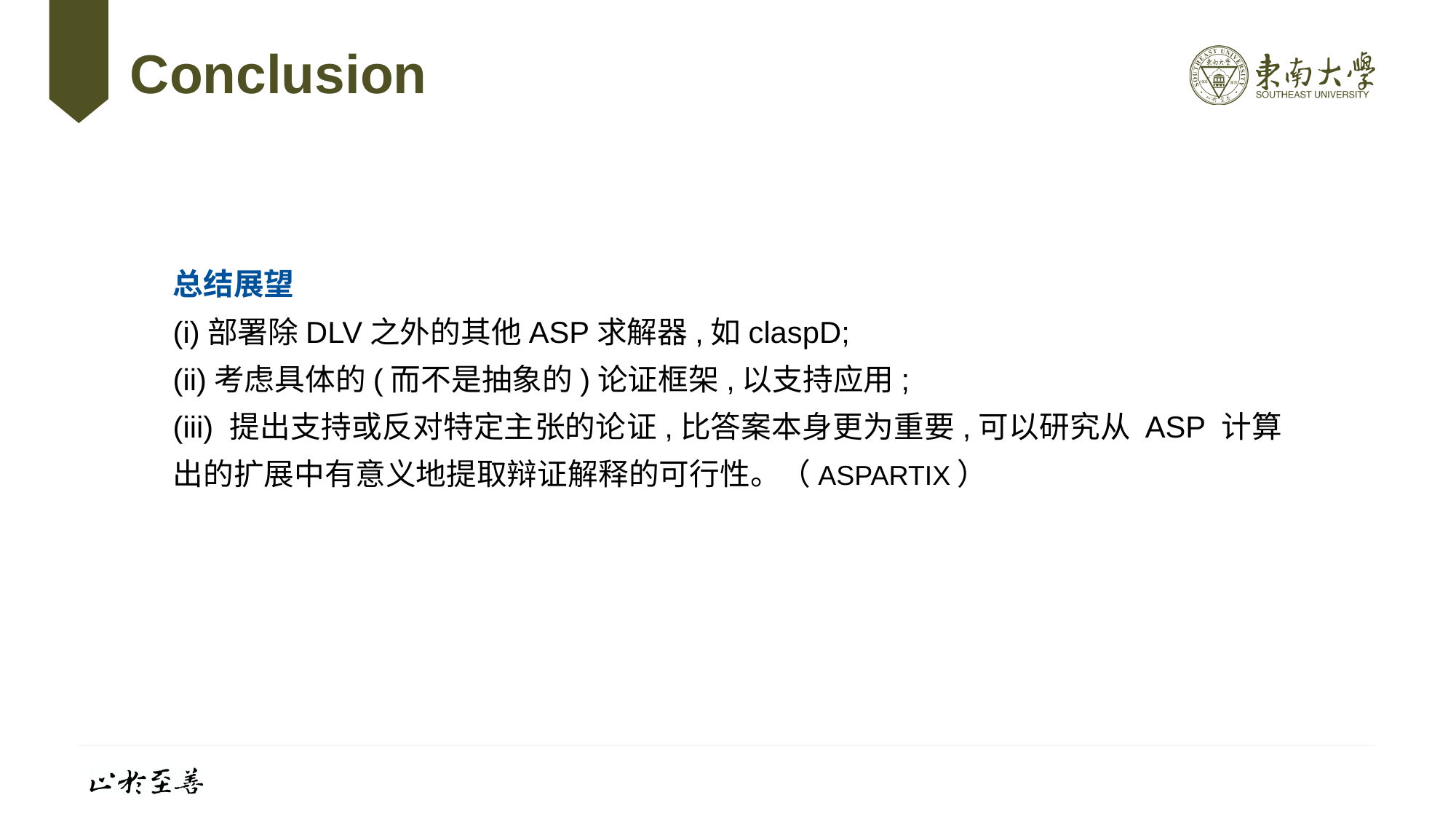

# Conclusion
总结展望
(i)部署除DLV之外的其他ASP求解器,如claspD;
(ii)考虑具体的(而不是抽象的)论证框架,以支持应用;
(iii) 提出支持或反对特定主张的论证,比答案本身更为重要,可以研究从 ASP 计算出的扩展中有意义地提取辩证解释的可行性。（ASPARTIX）